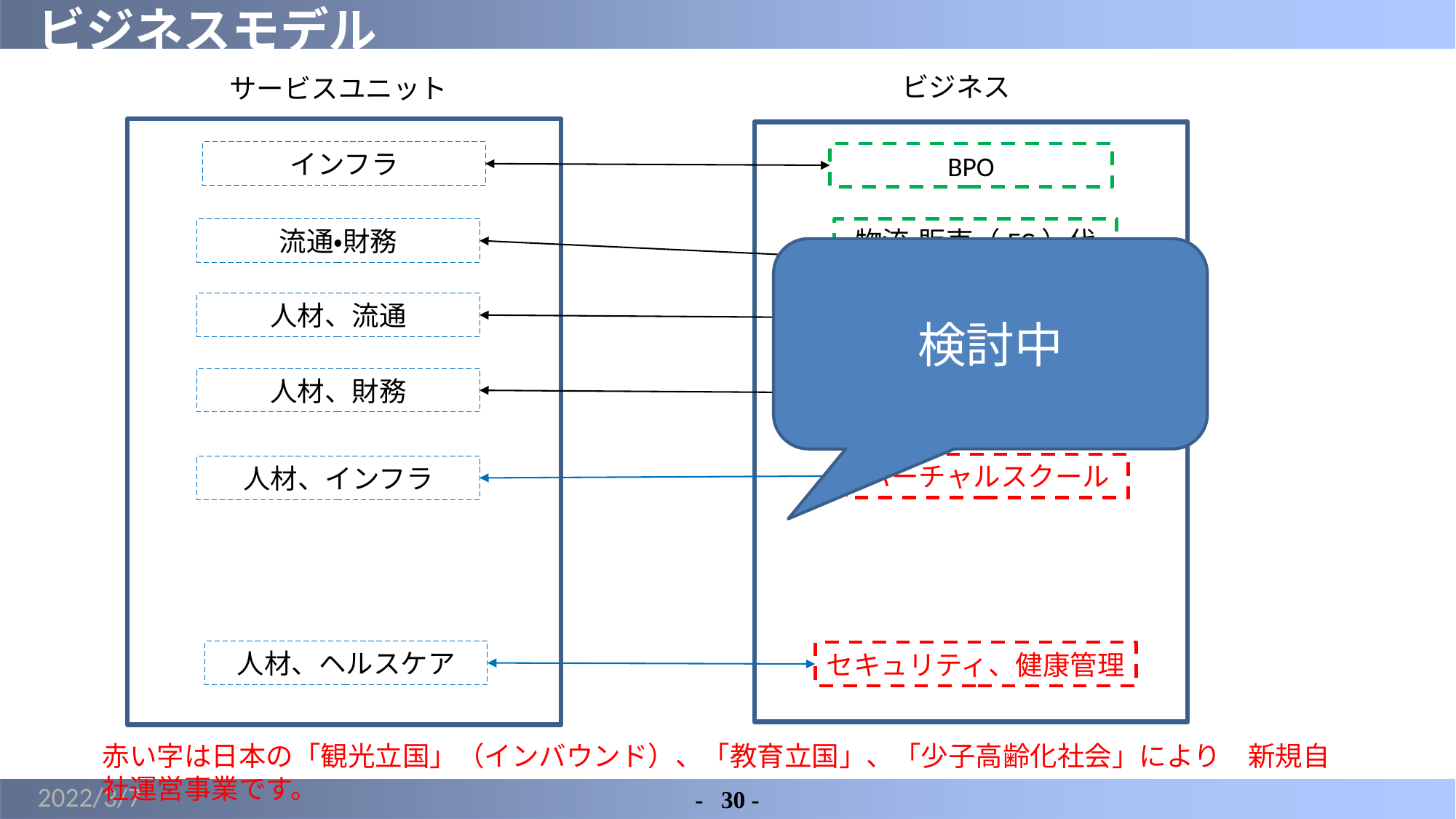

# ビジネスモデル
ビジネス
サービスユニット

インフラ
BPO
流通・財務
物流・販売（EC）代行
検討中
人材、流通
インバウンド
人材、財務
人事・事務支援など
バーチャルスクール
人材、インフラ
人材、ヘルスケア
セキュリティ、健康管理
赤い字は日本の「観光立国」（インバウンド）、「教育立国」、「少子高齢化社会」により　新規自社運営事業です。
2022/3/7
-	30 -